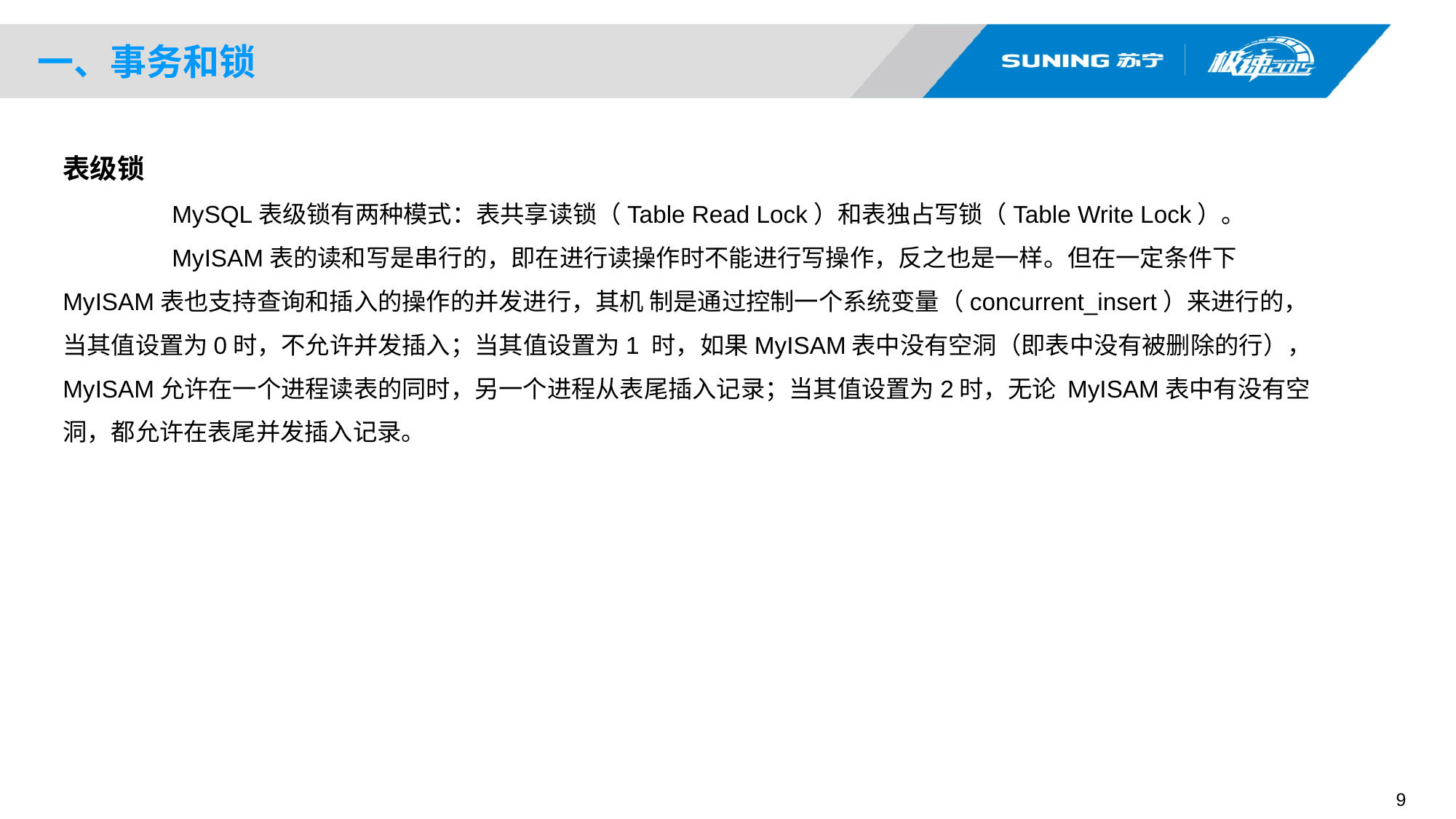

一、事务和锁
表级锁
	MySQL表级锁有两种模式：表共享读锁（Table Read Lock）和表独占写锁（Table Write Lock）。
	MyISAM表的读和写是串行的，即在进行读操作时不能进行写操作，反之也是一样。但在一定条件下MyISAM表也支持查询和插入的操作的并发进行，其机 制是通过控制一个系统变量（concurrent_insert）来进行的，当其值设置为0时，不允许并发插入；当其值设置为1 时，如果MyISAM表中没有空洞（即表中没有被删除的行），MyISAM允许在一个进程读表的同时，另一个进程从表尾插入记录；当其值设置为2时，无论 MyISAM表中有没有空洞，都允许在表尾并发插入记录。